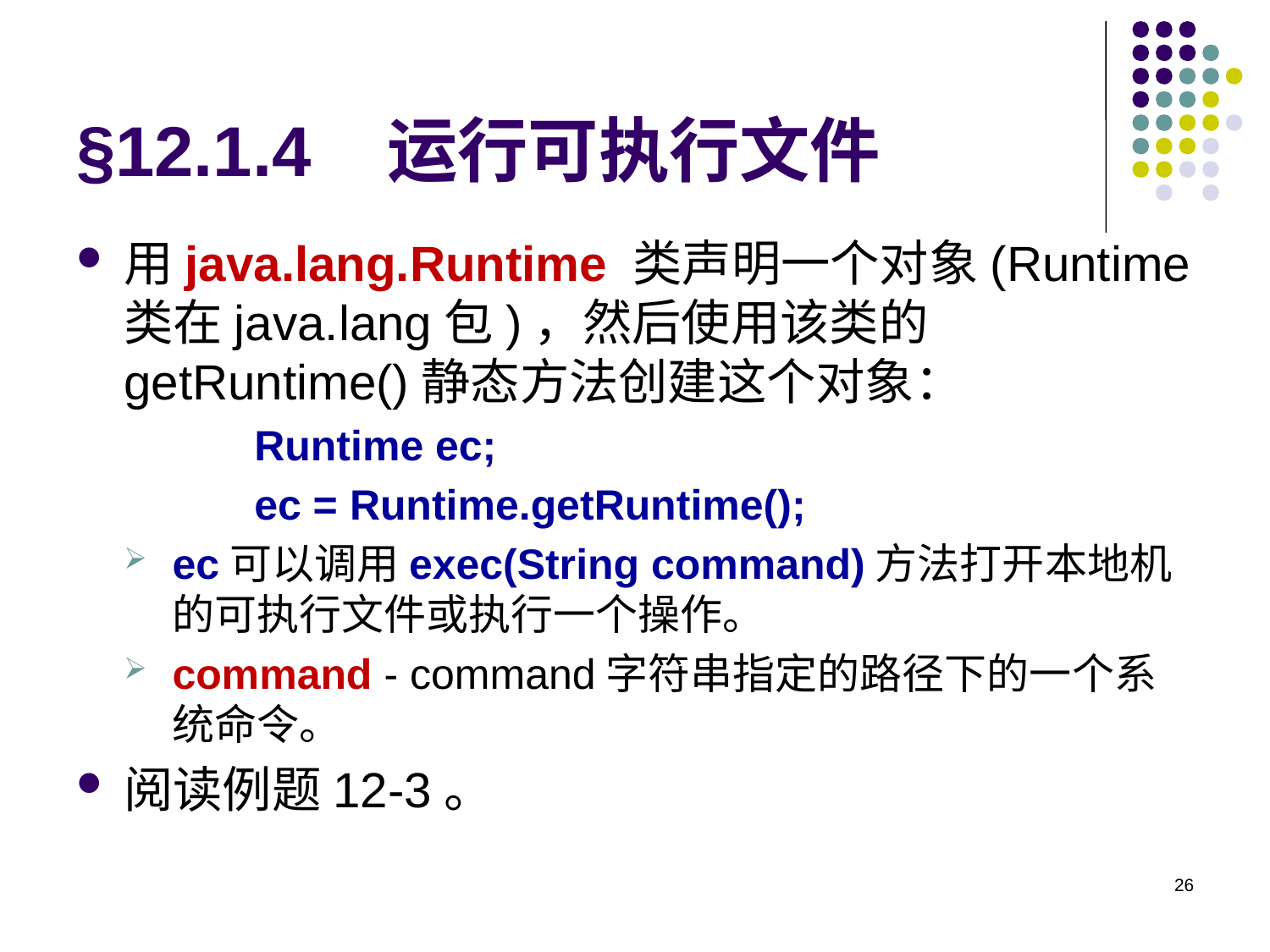

# §12.1.4   运行可执行文件
用java.lang.Runtime 类声明一个对象(Runtime类在java.lang包)，然后使用该类的getRuntime()静态方法创建这个对象：
Runtime ec;
ec = Runtime.getRuntime();
ec可以调用exec(String command)方法打开本地机的可执行文件或执行一个操作。
command - command字符串指定的路径下的一个系统命令。
阅读例题12-3。
26